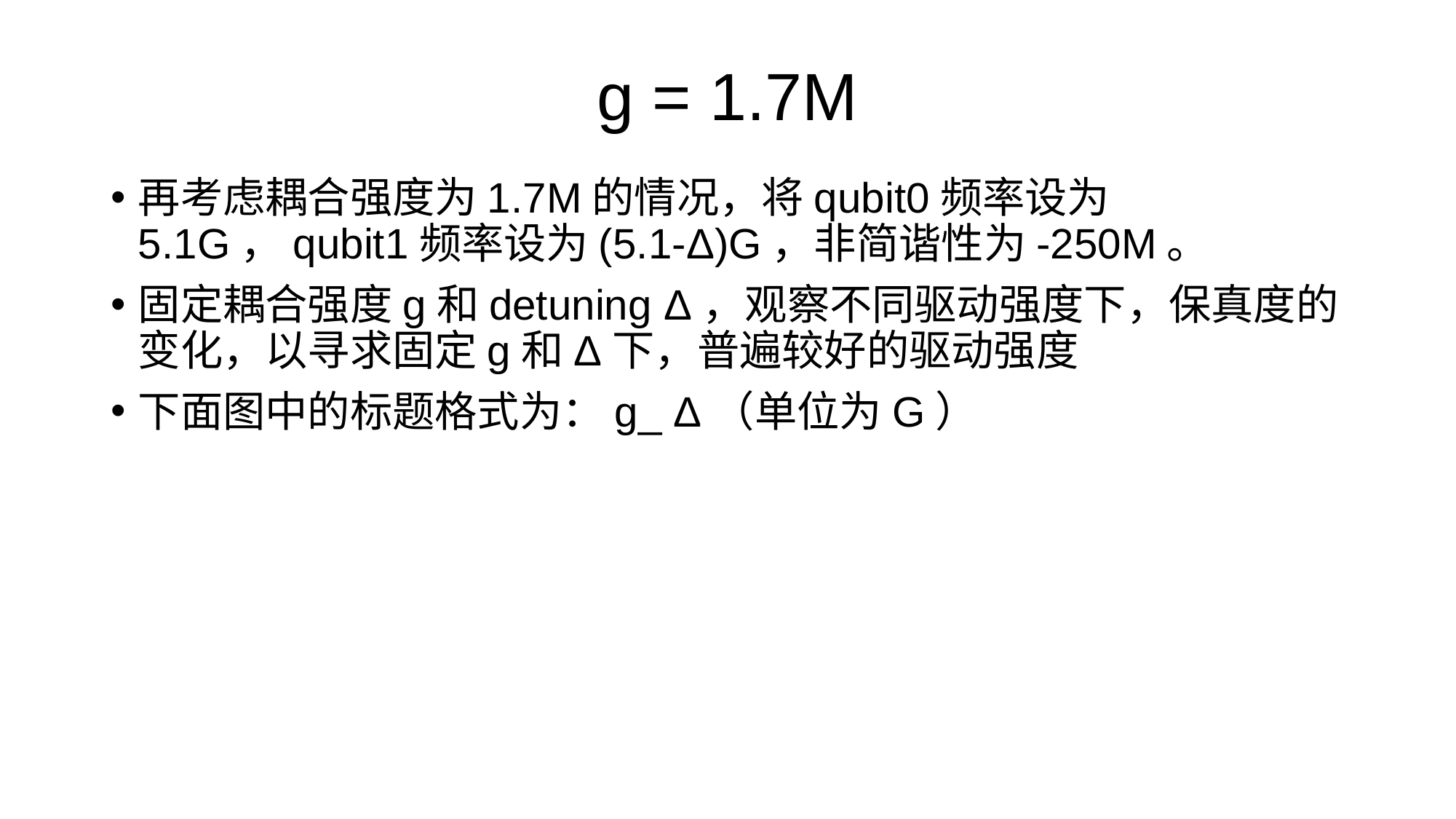

# g = 1.7M
再考虑耦合强度为1.7M的情况，将qubit0频率设为5.1G，qubit1频率设为(5.1-Δ)G，非简谐性为-250M。
固定耦合强度g和detuning Δ，观察不同驱动强度下，保真度的变化，以寻求固定g和Δ下，普遍较好的驱动强度
下面图中的标题格式为：g_ Δ（单位为G）